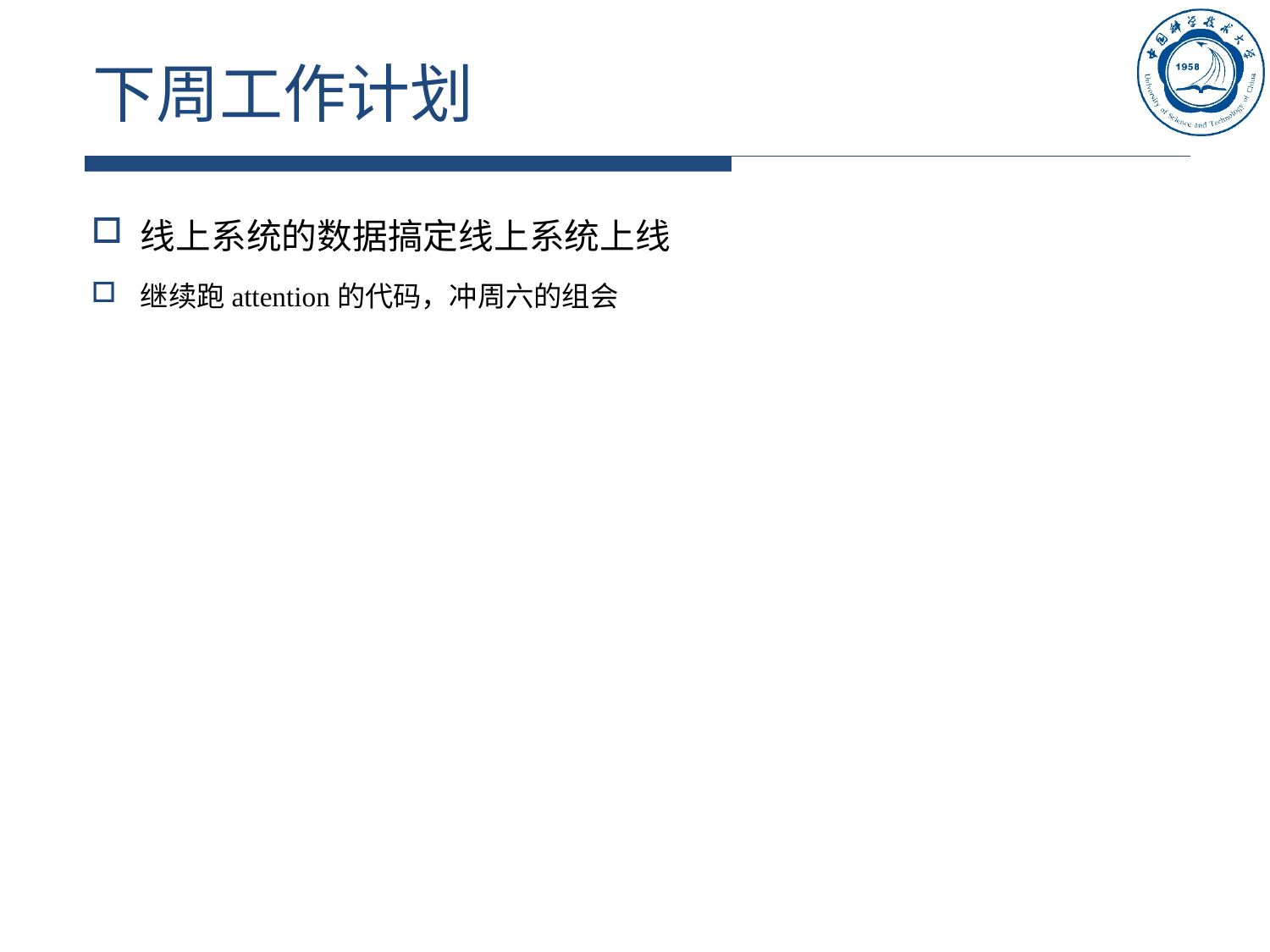

# 下周工作计划
线上系统的数据搞定线上系统上线
继续跑attention的代码，冲周六的组会